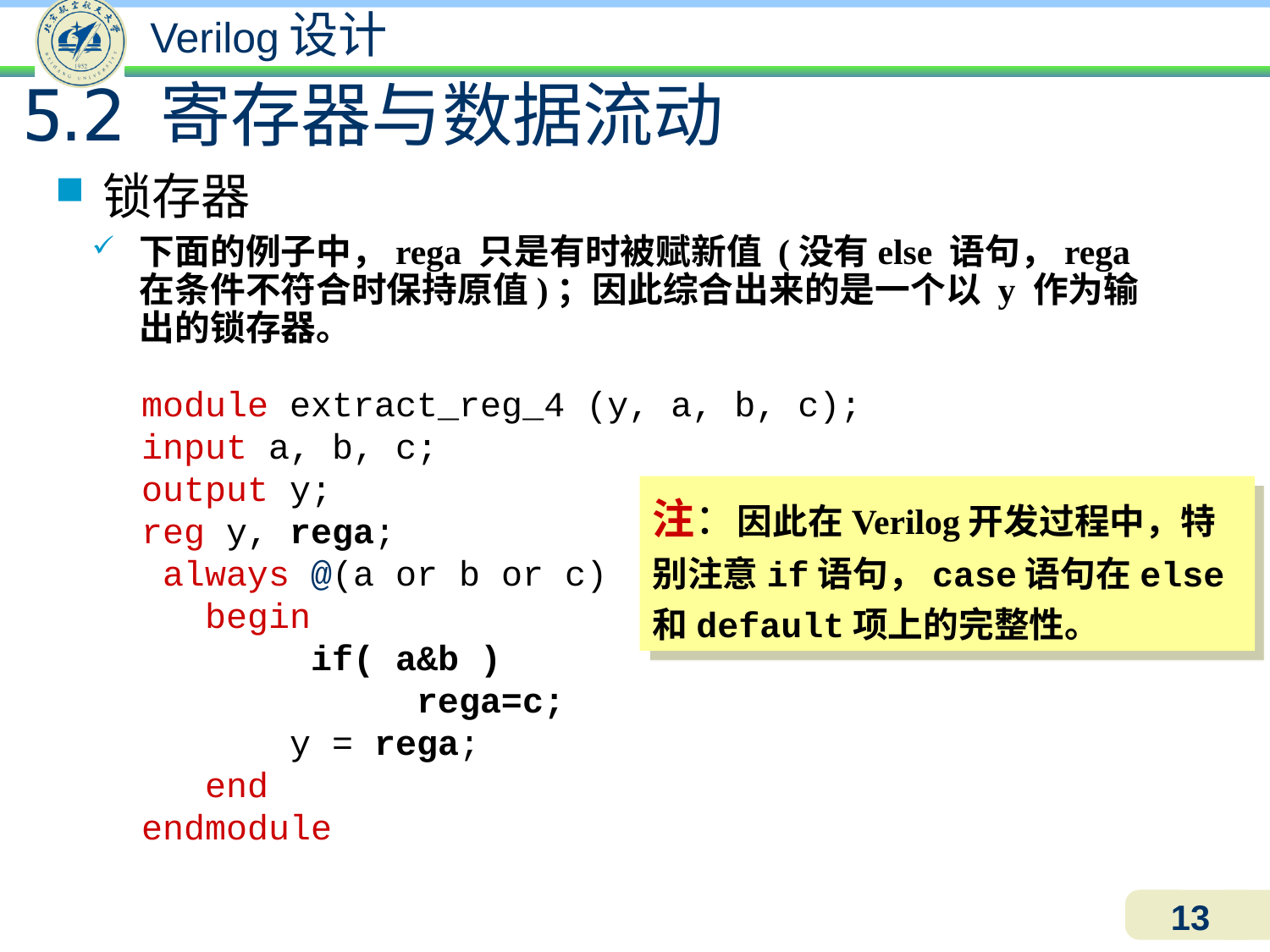

5.2 寄存器与数据流动
锁存器

下面的例子中，rega 只是有时被赋新值 (没有else 语句，rega在条件不符合时保持原值)；因此综合出来的是一个以 y 作为输出的锁存器。
module extract_reg_4 (y, a, b, c);
input a, b, c;
output y;
reg y, rega;
 always @(a or b or c)
   begin
        if( a&b )
             rega=c;
       y = rega;
   end
endmodule

注：因此在Verilog开发过程中，特别注意if语句，case语句在else和default项上的完整性。
13